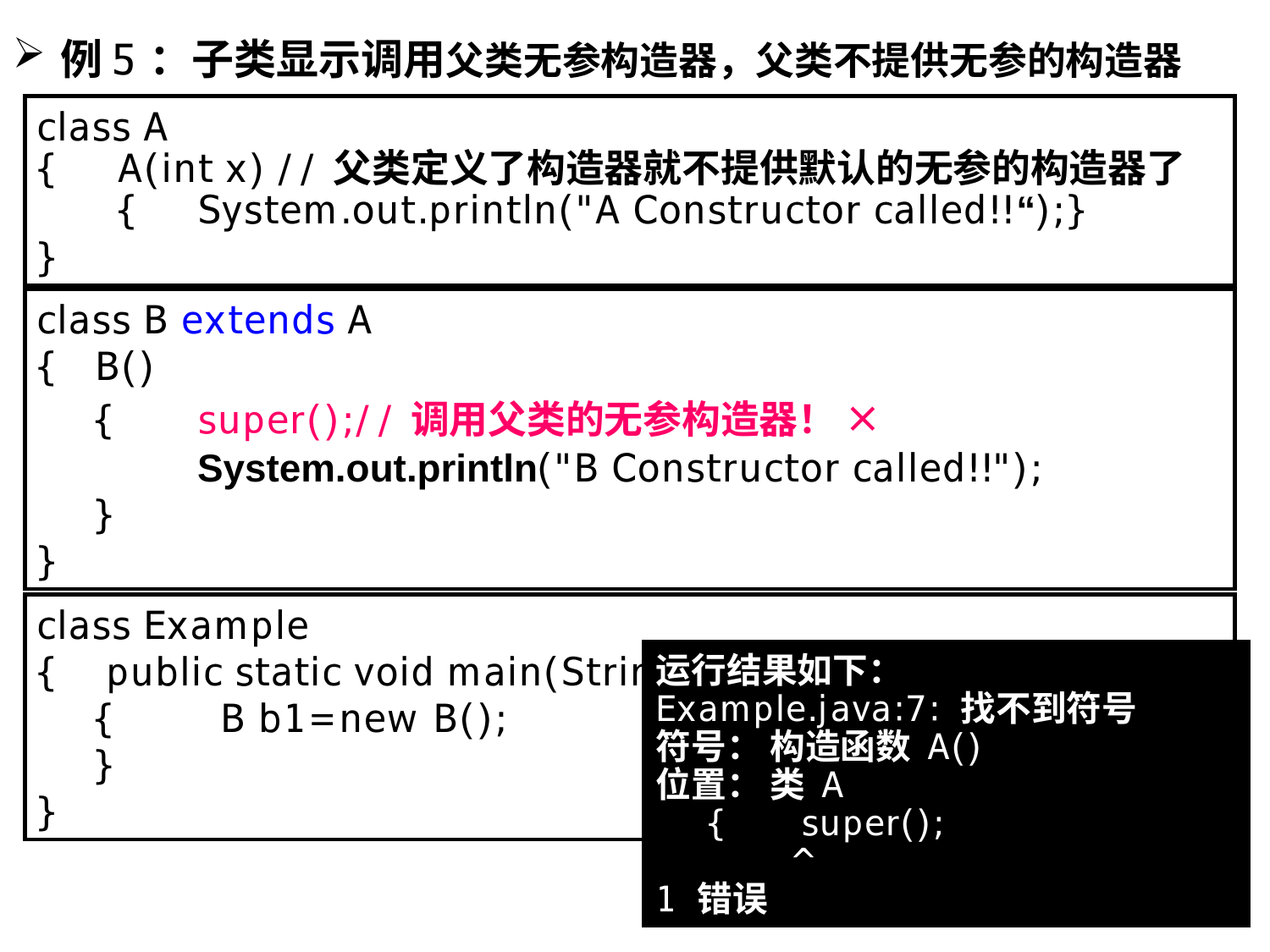

例5：子类显示调用父类无参构造器，父类不提供无参的构造器
class A
{     A(int x) //父类定义了构造器就不提供默认的无参的构造器了
       {     System.out.println("A Constructor called!!“);}
}
class B extends A
{   B()
     {       super();//调用父类的无参构造器！×
              System.out.println("B Constructor called!!");
     }
}
class Example
{    public static void main(String args[])
     {         B b1=new B();
     }
}
运行结果如下：
Example.java:7: 找不到符号
符号： 构造函数 A()
位置： 类 A
     {       super();
             ^
1 错误